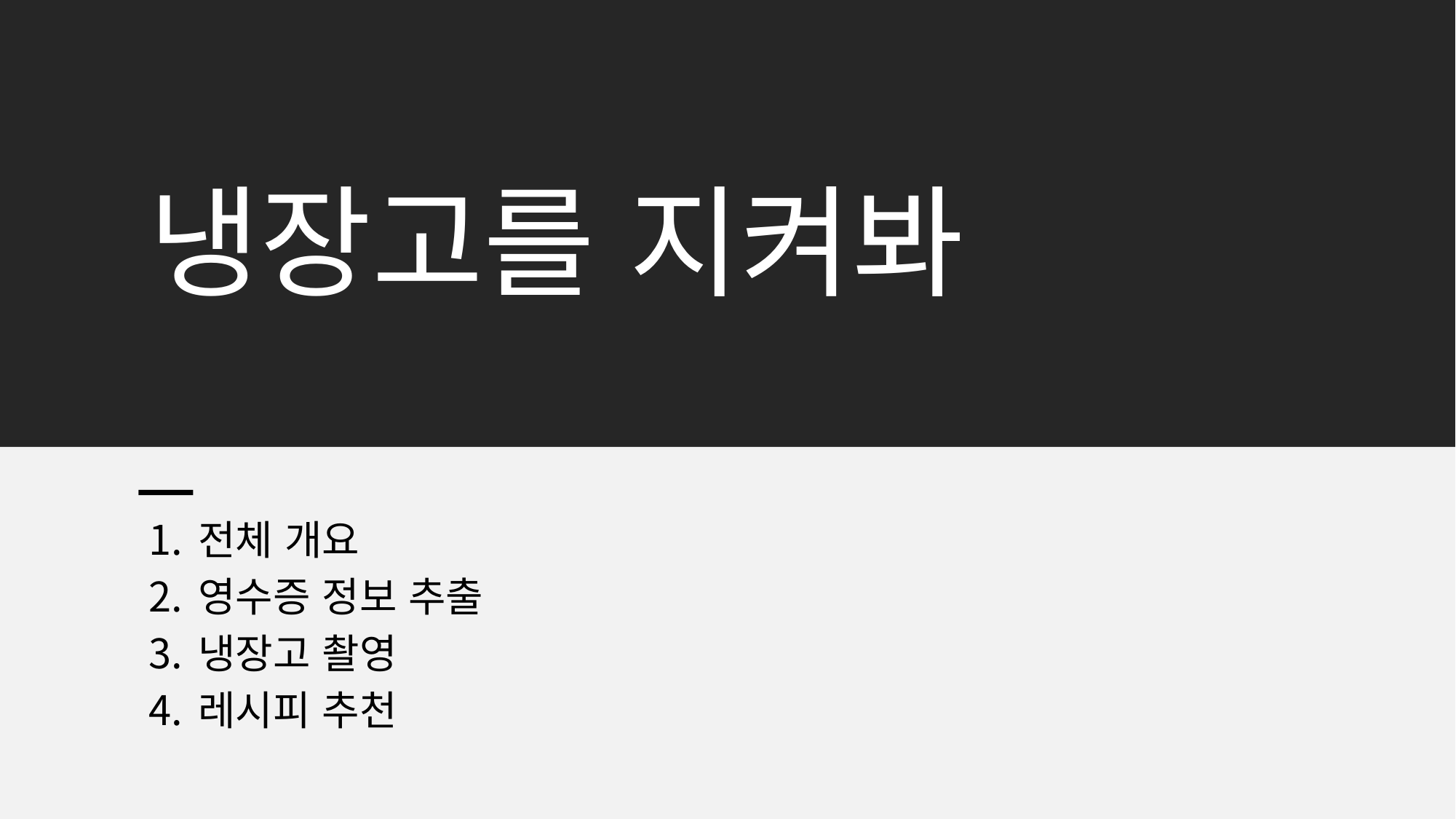

# 냉장고를 지켜봐

전체 개요
영수증 정보 추출
냉장고 촬영
레시피 추천